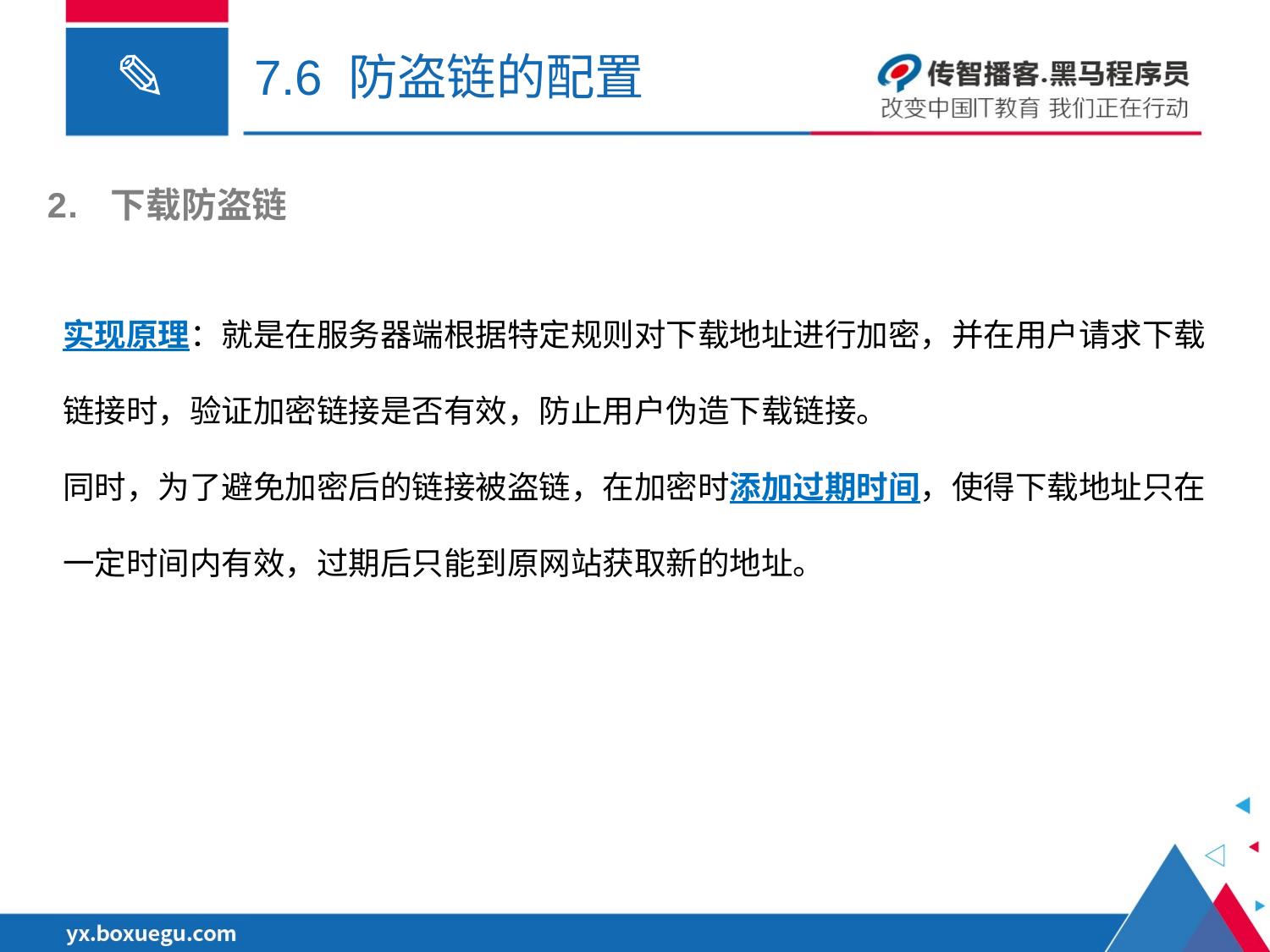

# 7.6 防盗链的配置
下载防盗链
实现原理：就是在服务器端根据特定规则对下载地址进行加密，并在用户请求下载链接时，验证加密链接是否有效，防止用户伪造下载链接。
同时，为了避免加密后的链接被盗链，在加密时添加过期时间，使得下载地址只在一定时间内有效，过期后只能到原网站获取新的地址。